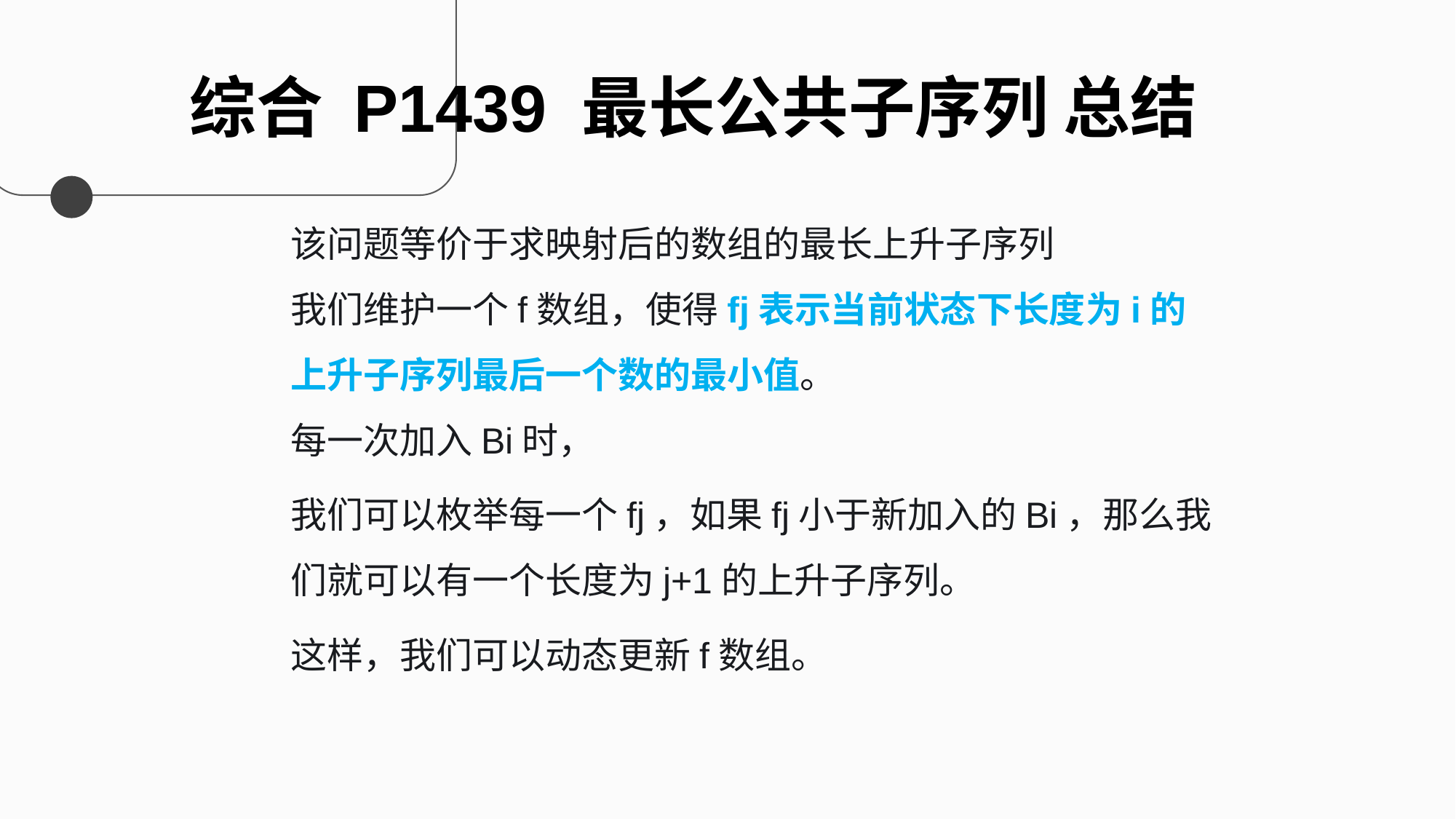

综合 P1439 最长公共子序列 总结

该问题等价于求映射后的数组的最长上升子序列
我们维护一个f数组，使得fj表示当前状态下长度为i的上升子序列最后一个数的最小值。
每一次加入Bi时，
我们可以枚举每一个fj，如果fj小于新加入的Bi，那么我们就可以有一个长度为j+1的上升子序列。
这样，我们可以动态更新f数组。